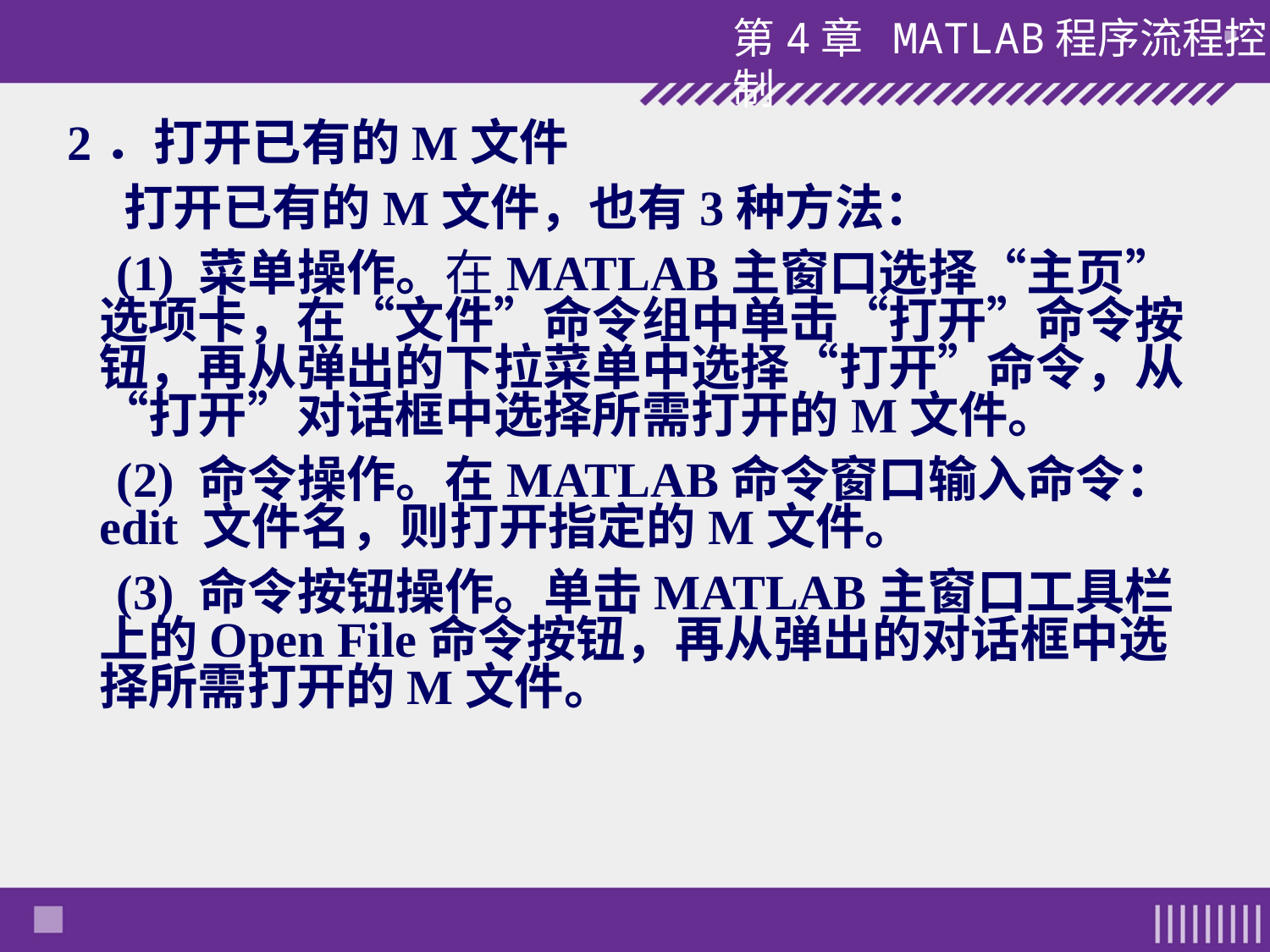

2．打开已有的M文件
    打开已有的M文件，也有3种方法：
    (1) 菜单操作。在MATLAB主窗口选择“主页”选项卡，在“文件”命令组中单击“打开”命令按钮，再从弹出的下拉菜单中选择“打开”命令，从“打开”对话框中选择所需打开的M文件。
    (2) 命令操作。在MATLAB命令窗口输入命令：edit 文件名，则打开指定的M文件。
    (3) 命令按钮操作。单击MATLAB主窗口工具栏上的Open File命令按钮，再从弹出的对话框中选择所需打开的M文件。